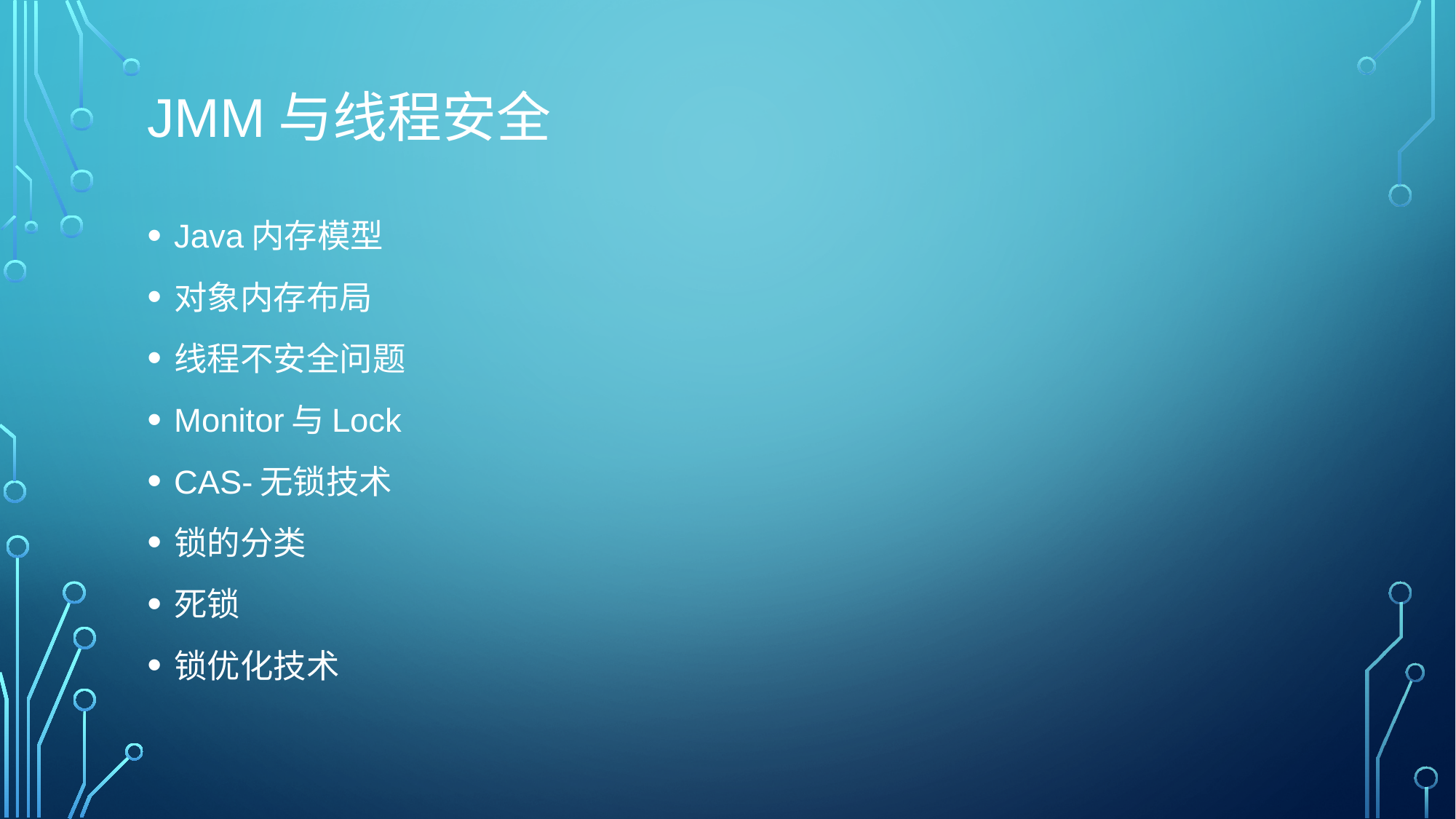

# JMM与线程安全
Java内存模型
对象内存布局
线程不安全问题
Monitor与Lock
CAS-无锁技术
锁的分类
死锁
锁优化技术